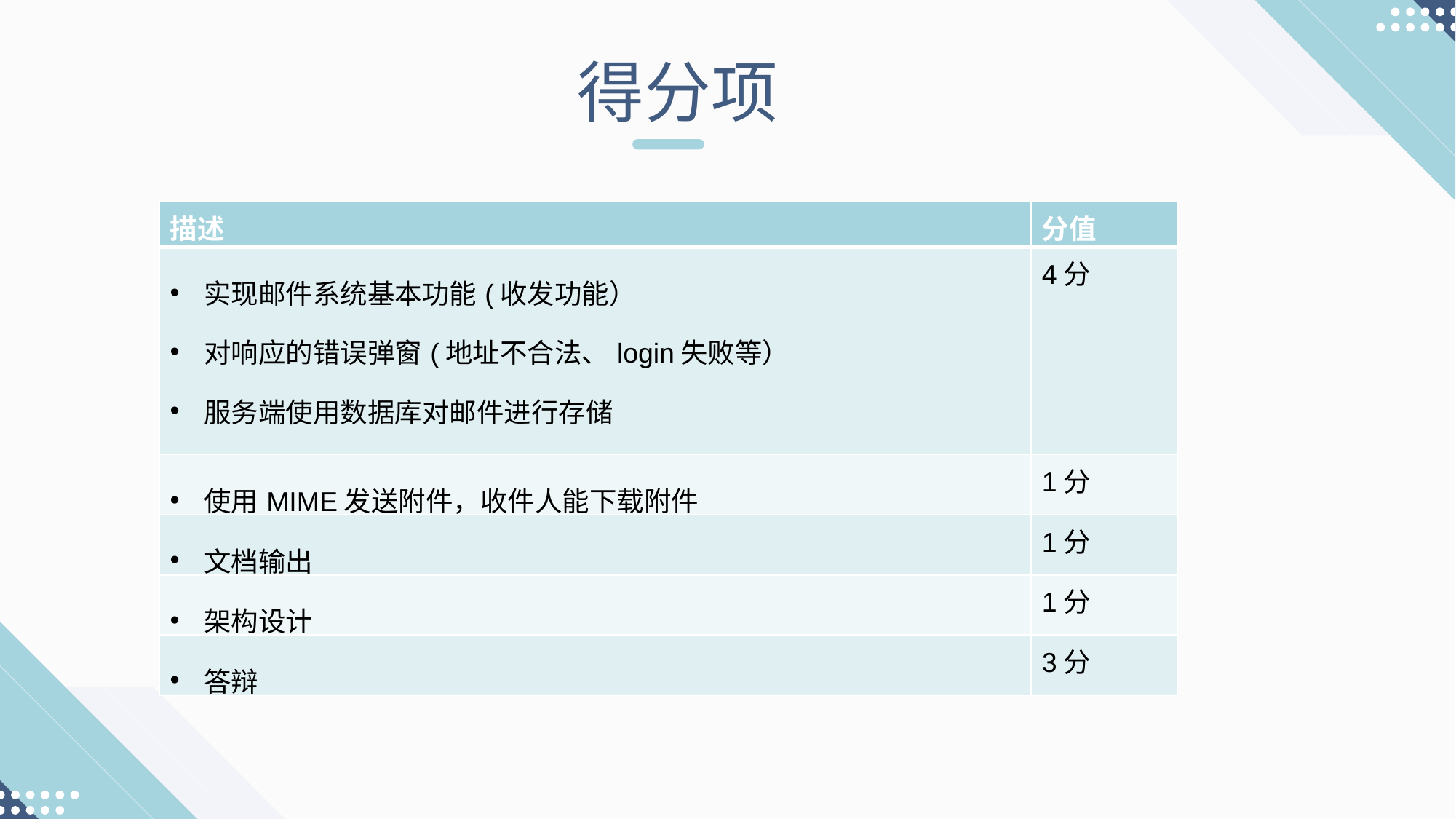

得分项

| 描述 | 分值 |
| --- | --- |
| 实现邮件系统基本功能(收发功能） 对响应的错误弹窗(地址不合法、login失败等） 服务端使用数据库对邮件进行存储 发送成功需要有对应的弹窗提示 | 4分 |
| 使用MIME发送附件，收件人能下载附件 | 1分 |
| 文档输出 | 1分 |
| 架构设计 | 1分 |
| 答辩 | 3分 |